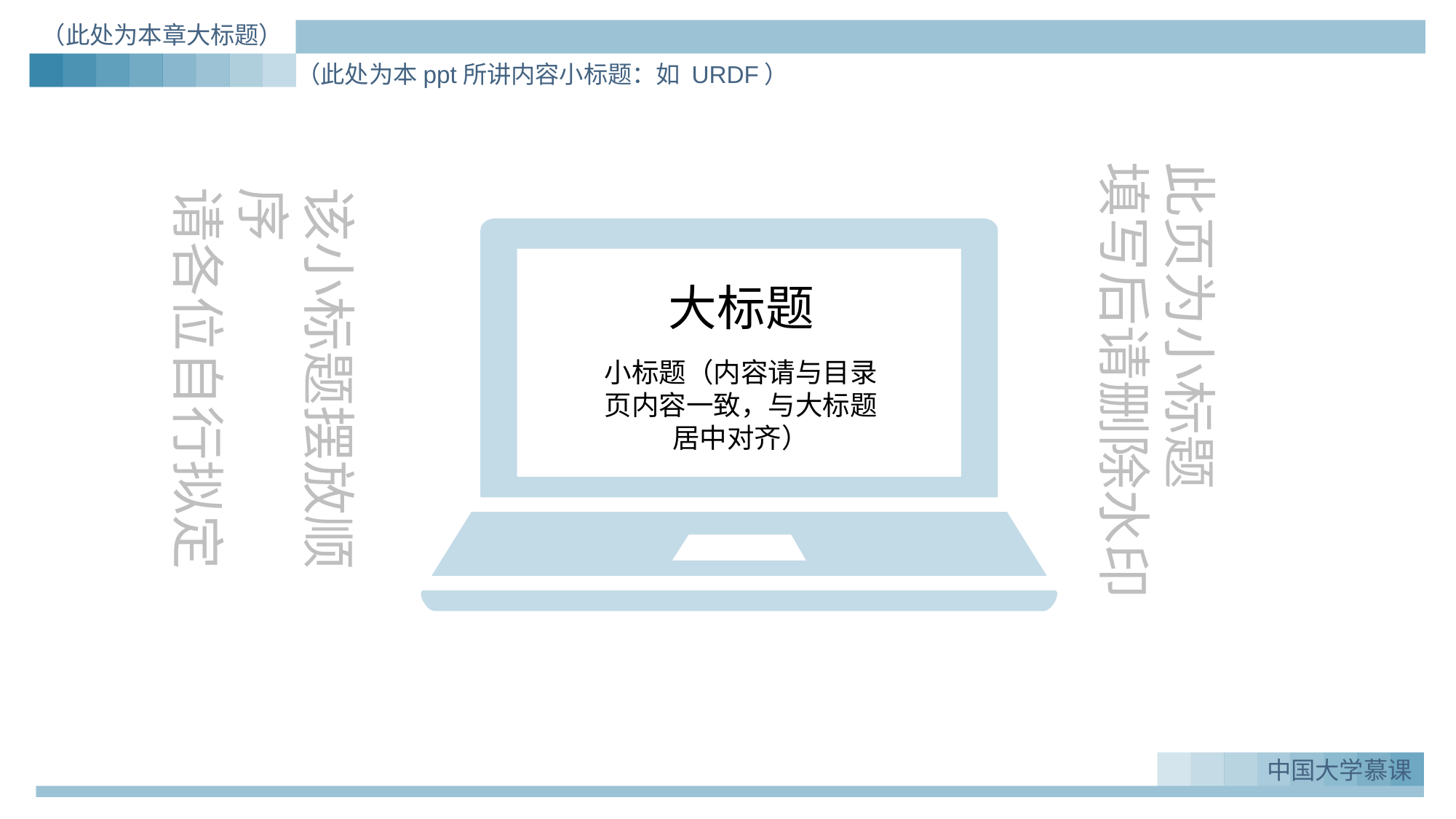

（此处为本章大标题）
（此处为本ppt所讲内容小标题：如 URDF）
此页为小标题
填写后请删除水印
该小标题摆放顺序
请各位自行拟定

大标题
小标题（内容请与目录
页内容一致，与大标题
居中对齐）
中国大学慕课